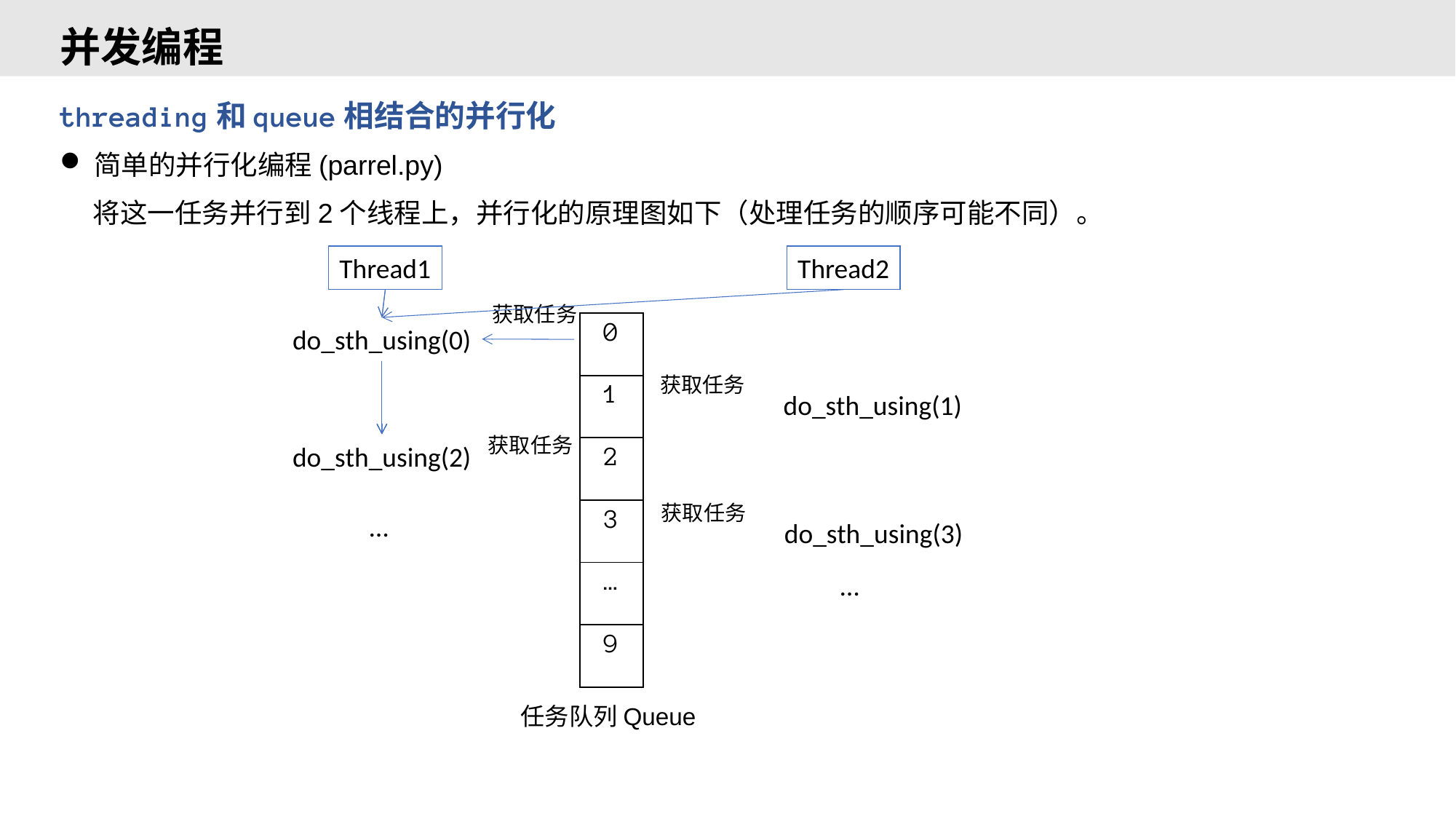

# 并发编程
threading和queue相结合的并行化
简单的并行化编程(parrel.py)
 将这一任务并行到2个线程上，并行化的原理图如下（处理任务的顺序可能不同）。

Thread1
Thread2
获取任务
| 0 |
| --- |
| 1 |
| 2 |
| 3 |
| … |
| 9 |
do_sth_using(0)
获取任务
do_sth_using(1)
获取任务
do_sth_using(2)
获取任务
…
do_sth_using(3)
…
任务队列Queue
36